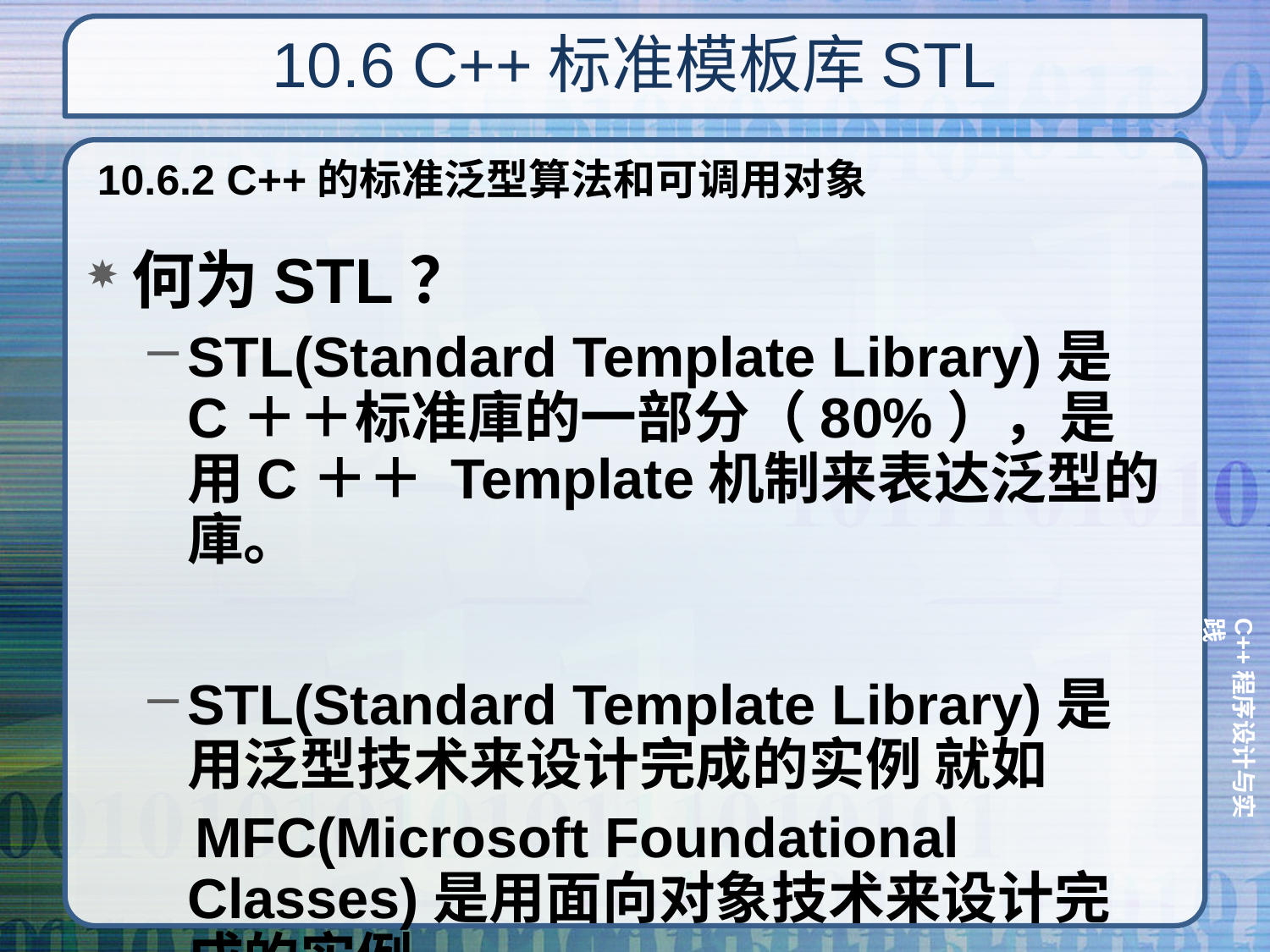

# 10.6 C++标准模板库STL
10.6.2 C++的标准泛型算法和可调用对象
何为STL？
STL(Standard Template Library)是C＋＋标准庫的一部分（80%），是用C＋＋ Template机制来表达泛型的庫。

STL(Standard Template Library)是用泛型技术来设计完成的实例 就如
   MFC(Microsoft Foundational Classes)是用面向对象技术来设计完成的实例